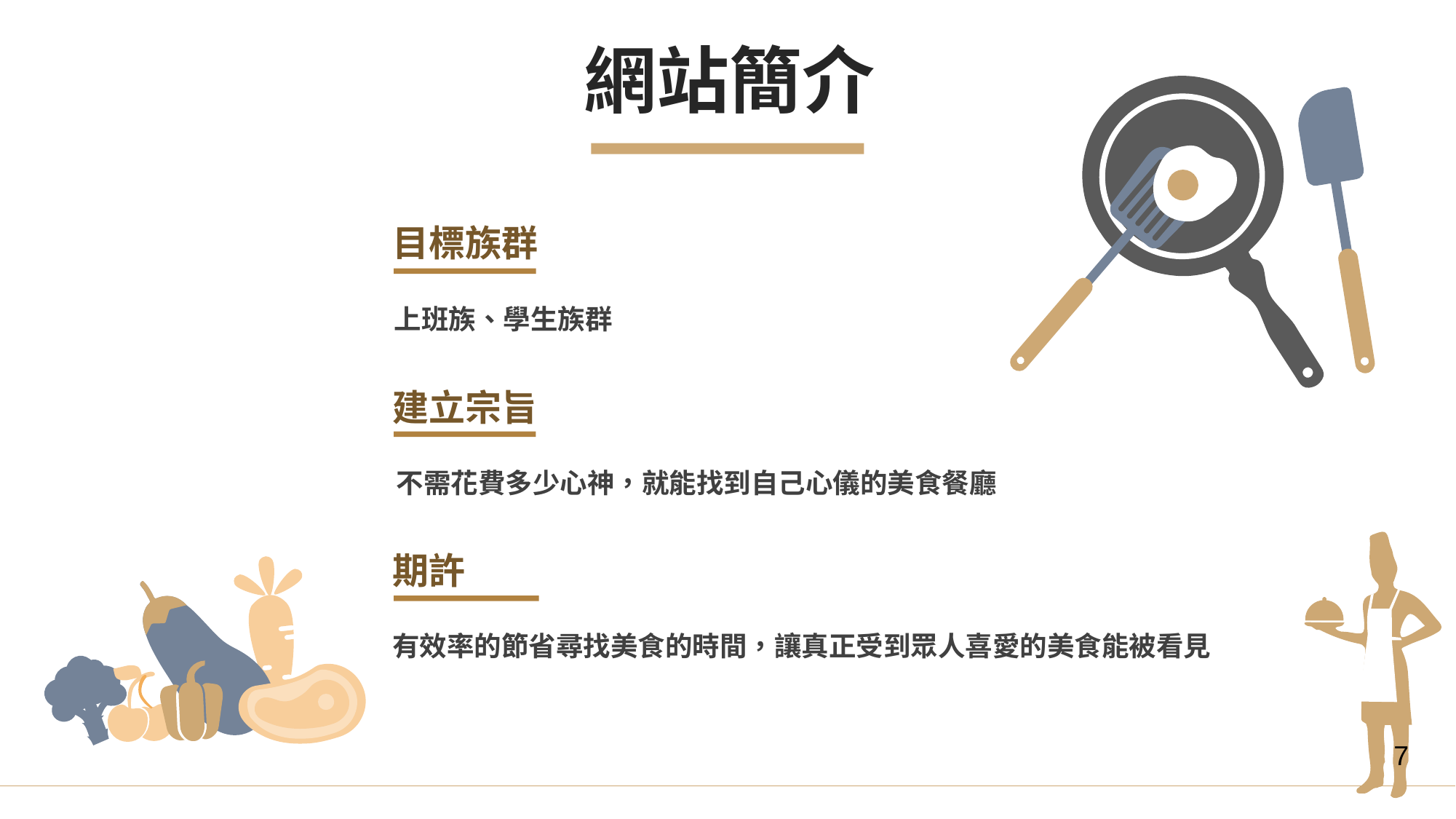

網站簡介

目標族群
上班族、學生族群

建立宗旨
不需花費多少心神，就能找到自己心儀的美食餐廳

期許

有效率的節省尋找美食的時間，讓真正受到眾人喜愛的美食能被看見

7